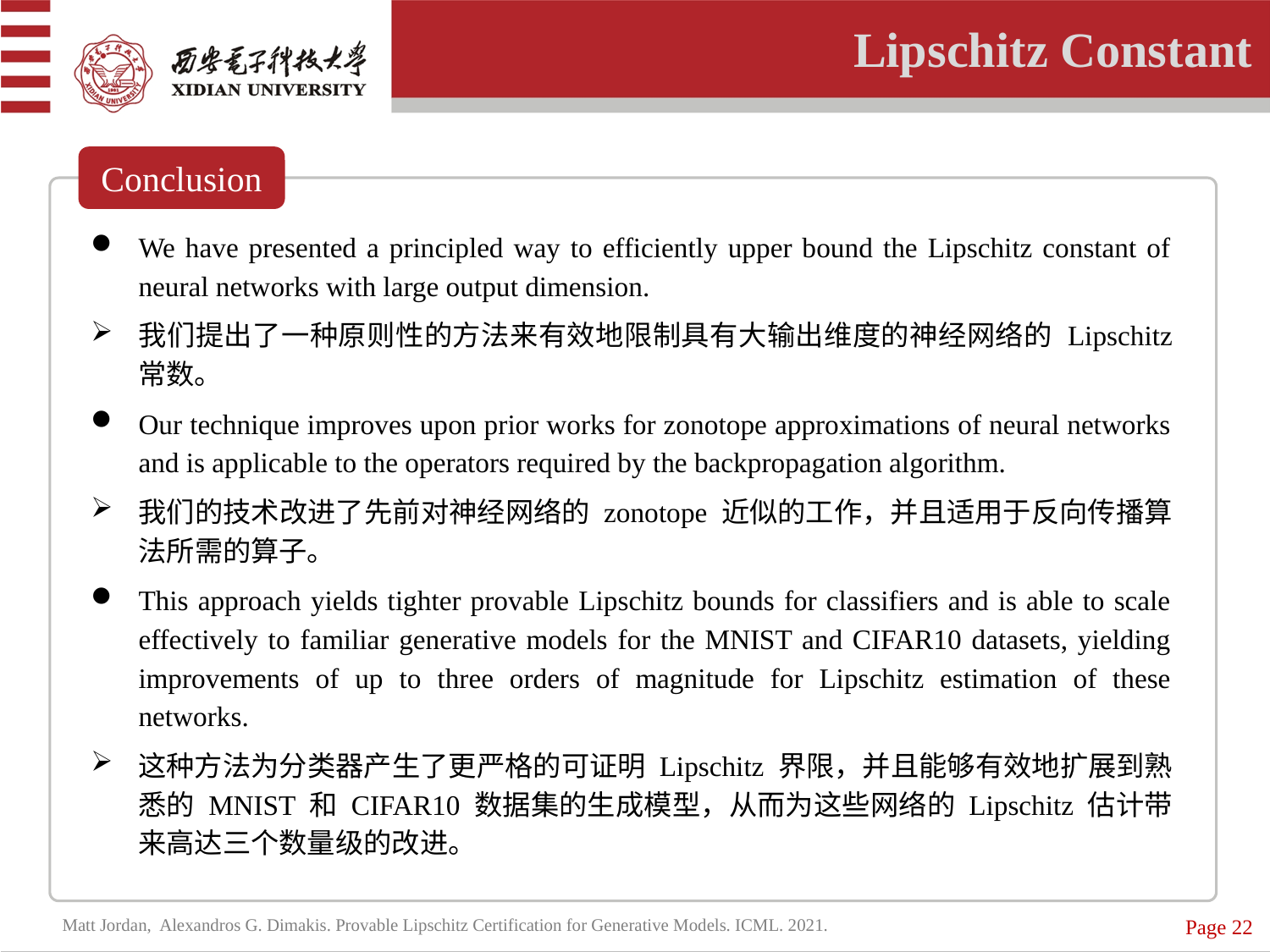

Lipschitz Constant
Conclusion

We have presented a principled way to efficiently upper bound the Lipschitz constant of neural networks with large output dimension.
我们提出了一种原则性的方法来有效地限制具有大输出维度的神经网络的 Lipschitz 常数。
Our technique improves upon prior works for zonotope approximations of neural networks and is applicable to the operators required by the backpropagation algorithm.
我们的技术改进了先前对神经网络的 zonotope 近似的工作，并且适用于反向传播算法所需的算子。
This approach yields tighter provable Lipschitz bounds for classifiers and is able to scale effectively to familiar generative models for the MNIST and CIFAR10 datasets, yielding improvements of up to three orders of magnitude for Lipschitz estimation of these networks.
这种方法为分类器产生了更严格的可证明 Lipschitz 界限，并且能够有效地扩展到熟悉的 MNIST 和 CIFAR10 数据集的生成模型，从而为这些网络的 Lipschitz 估计带来高达三个数量级的改进。
Page 22
Matt Jordan,  Alexandros G. Dimakis. Provable Lipschitz Certification for Generative Models. ICML. 2021.